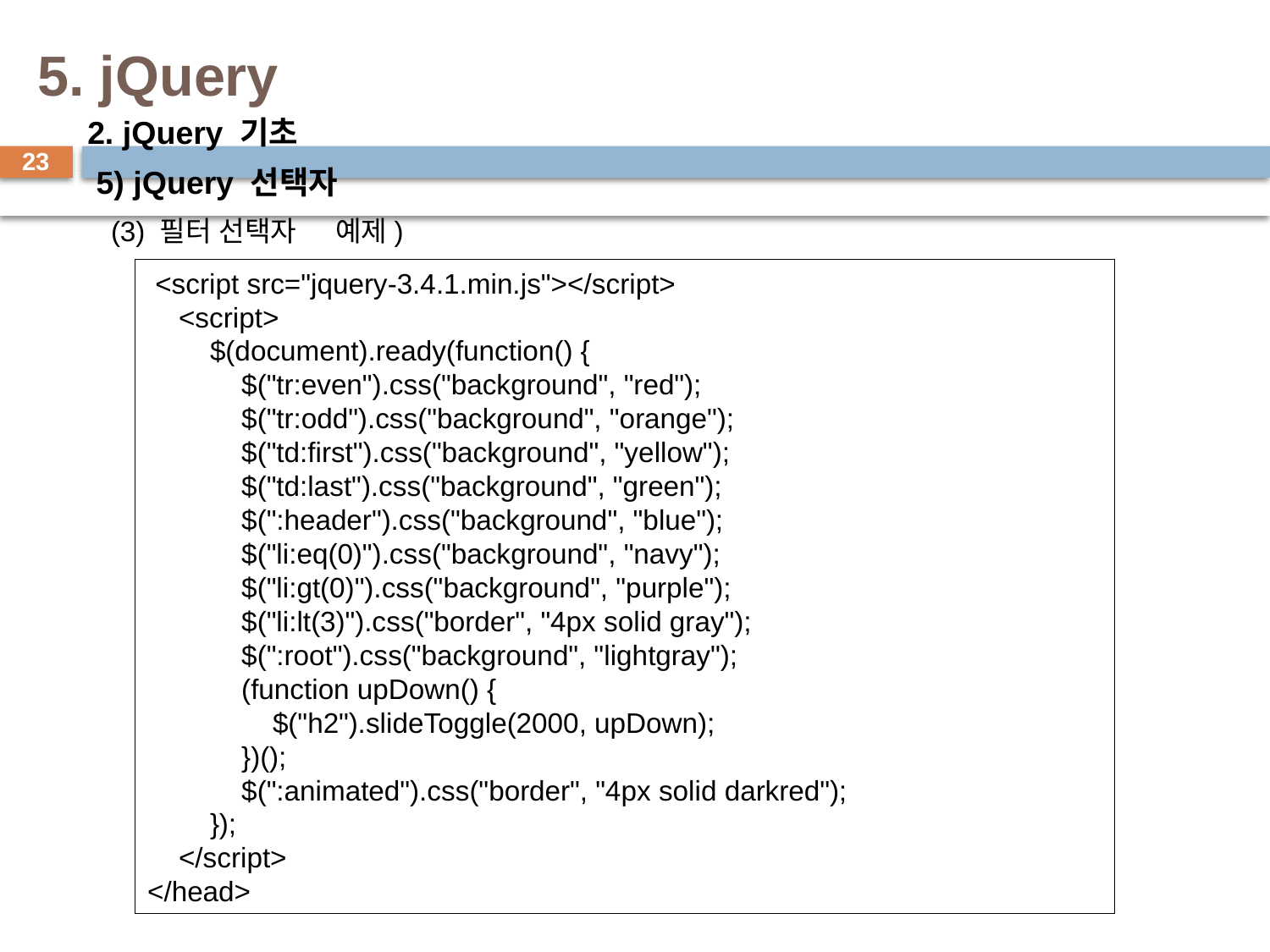

# 5. jQuery
2. jQuery 기초
 5) jQuery 선택자
   (3) 필터 선택자     예제)

23
 <script src="jquery-3.4.1.min.js"></script>
    <script>
        $(document).ready(function() {
            $("tr:even").css("background", "red");
            $("tr:odd").css("background", "orange");
            $("td:first").css("background", "yellow");
            $("td:last").css("background", "green");
            $(":header").css("background", "blue");
            $("li:eq(0)").css("background", "navy");
            $("li:gt(0)").css("background", "purple");
            $("li:lt(3)").css("border", "4px solid gray");
            $(":root").css("background", "lightgray");
            (function upDown() {
                $("h2").slideToggle(2000, upDown);
            })();
            $(":animated").css("border", "4px solid darkred");
        });
    </script>
</head>